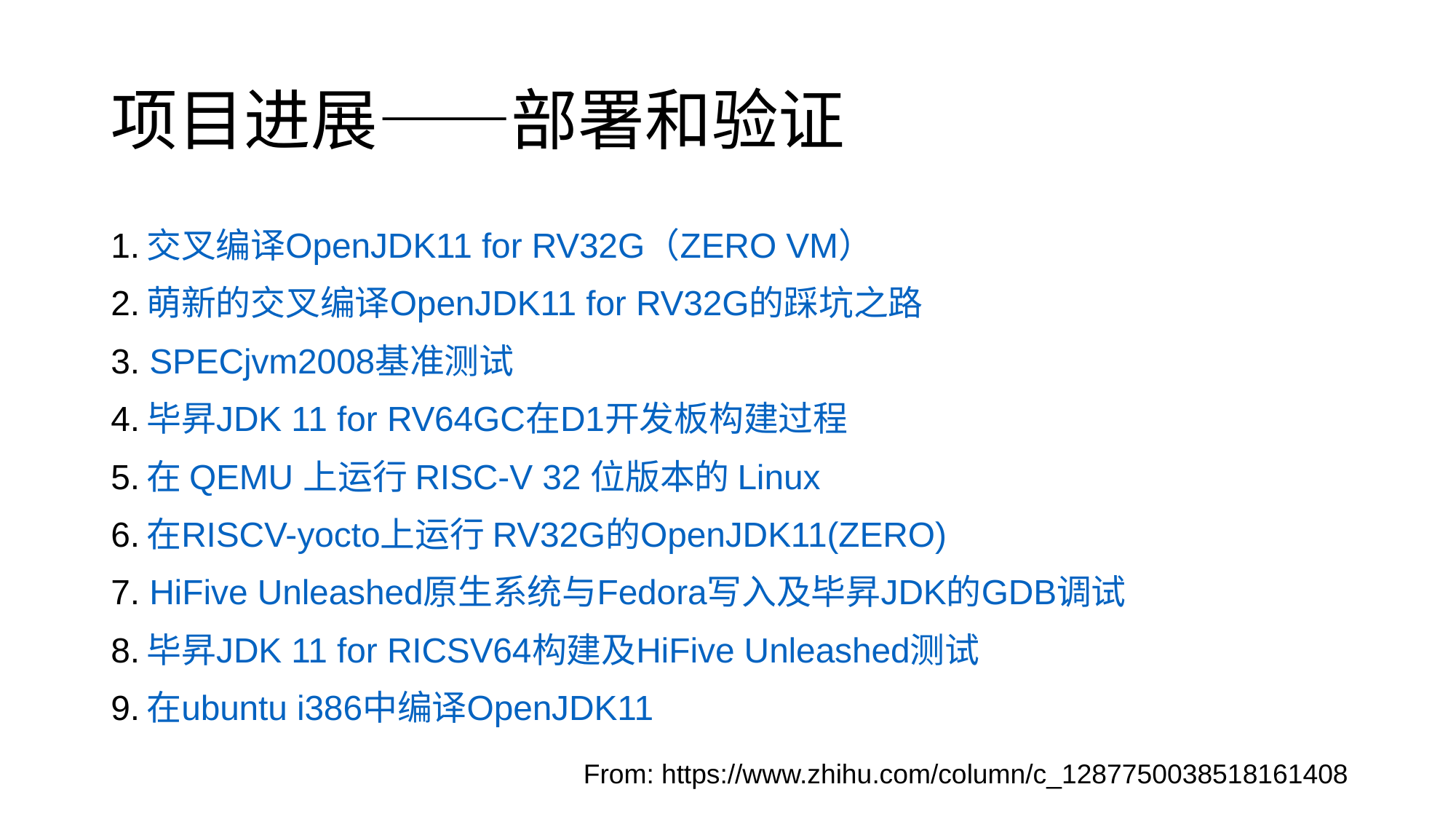

# 项目进展——部署和验证
1.交叉编译OpenJDK11 for RV32G（ZERO VM）
2.萌新的交叉编译OpenJDK11 for RV32G的踩坑之路
3. SPECjvm2008基准测试
4.毕昇JDK 11 for RV64GC在D1开发板构建过程
5.在 QEMU 上运行 RISC-V 32 位版本的 Linux
6.在RISCV-yocto上运行 RV32G的OpenJDK11(ZERO)
7. HiFive Unleashed原生系统与Fedora写入及毕昇JDK的GDB调试
8.毕昇JDK 11 for RICSV64构建及HiFive Unleashed测试
9.在ubuntu i386中编译OpenJDK11

From: https://www.zhihu.com/column/c_1287750038518161408